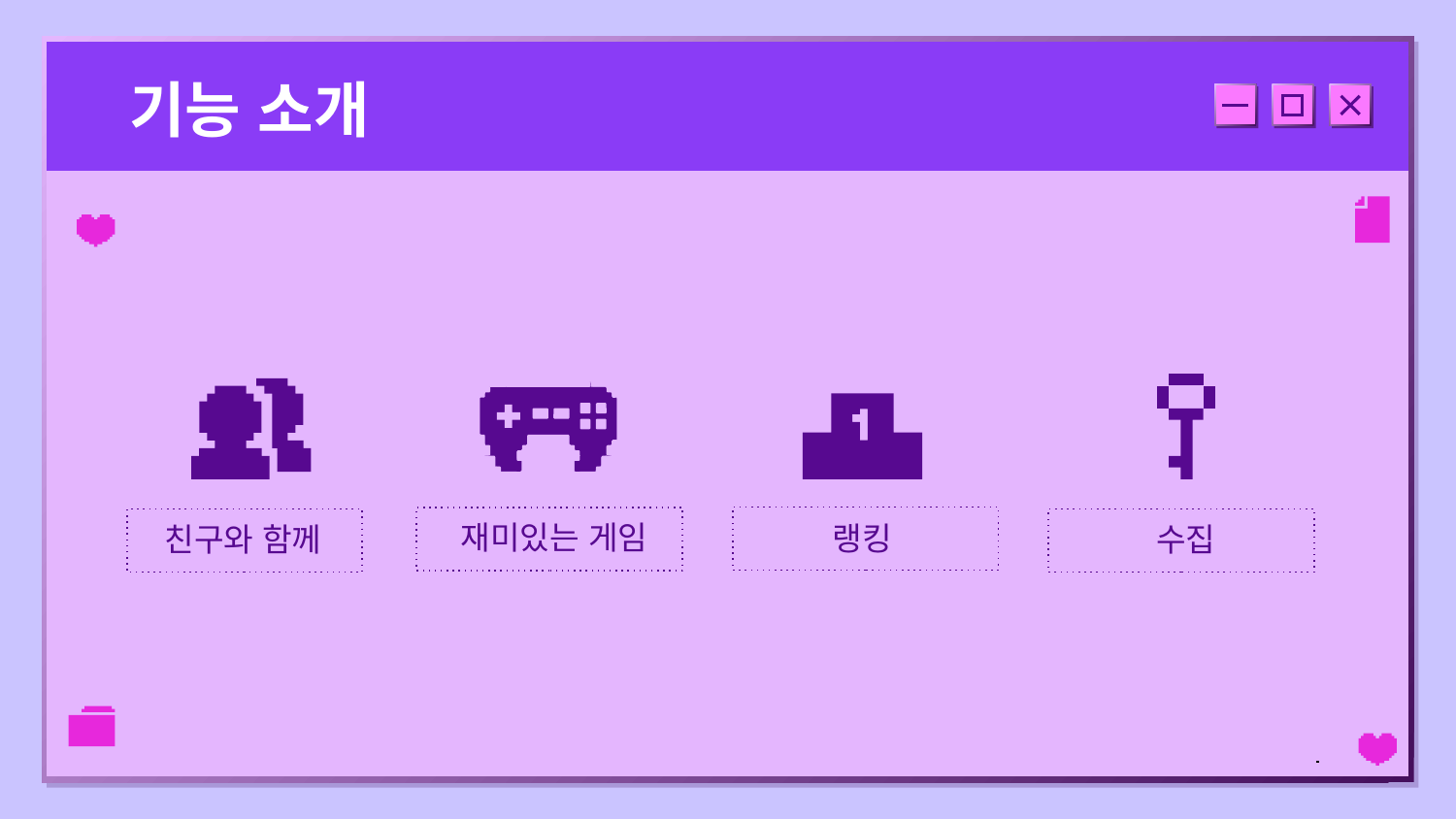

기능 소개

재미있는 게임
랭킹
수집
친구와 함께